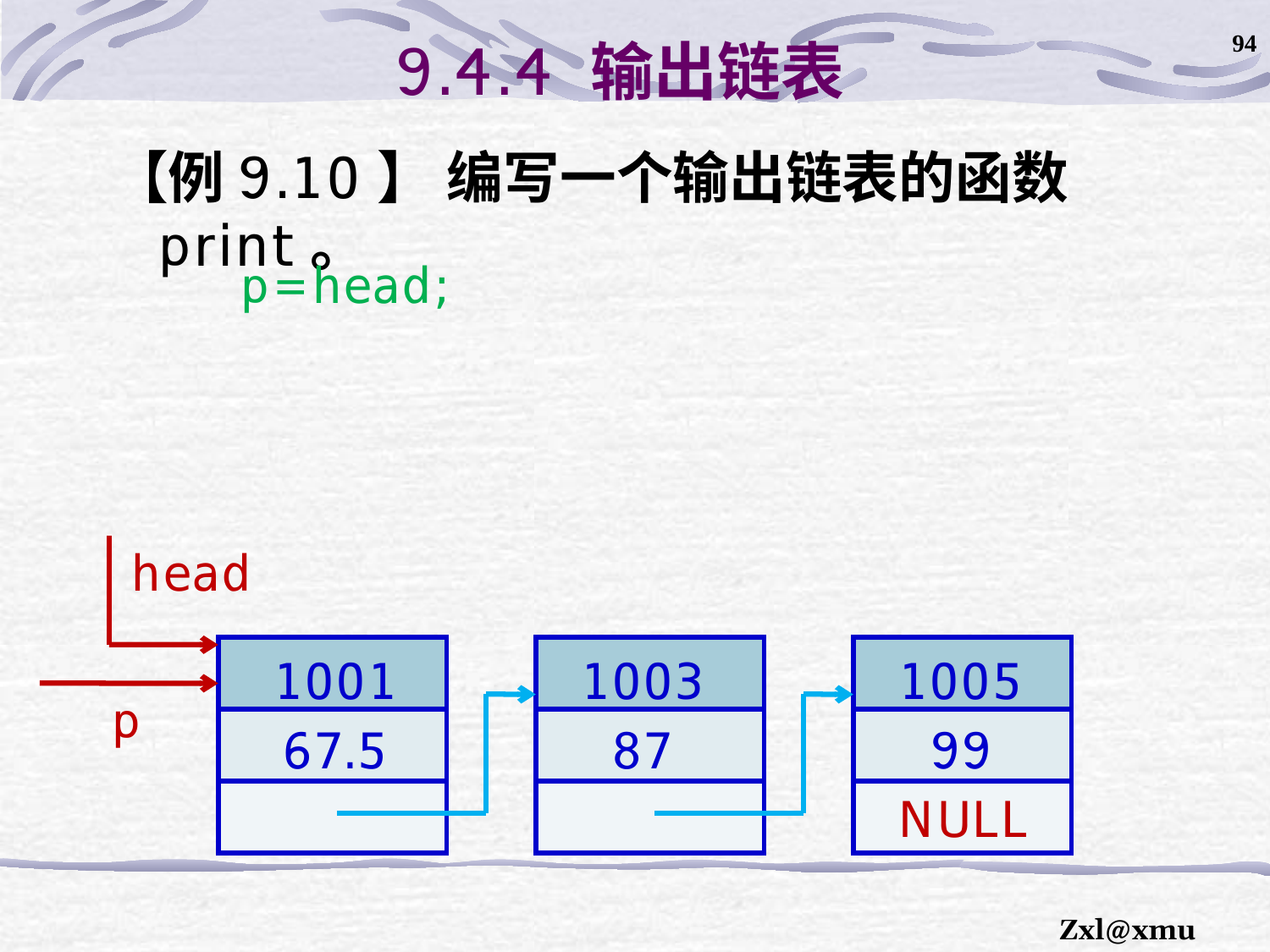

94
# 9.4.4 输出链表
【例9.10】 编写一个输出链表的函数print。
p=head;
head
1001
67.5
1003
87
1005
99
|  |
| --- |
|  |
|  |
|  |
| --- |
|  |
|  |
|  |
| --- |
|  |
|  |
p
NULL